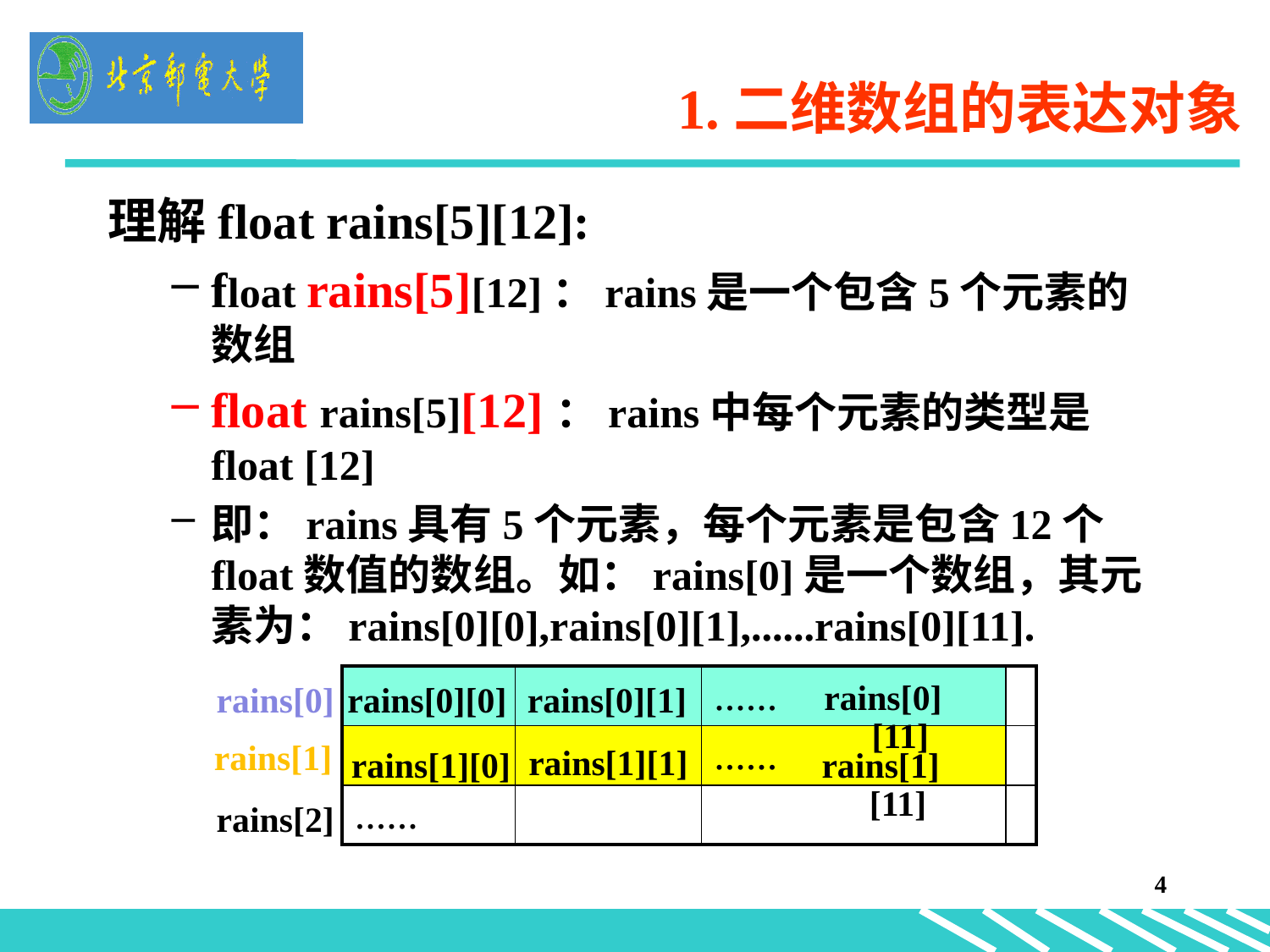

# 1.二维数组的表达对象
理解float rains[5][12]:
float rains[5][12]：rains是一个包含5个元素的数组
float rains[5][12]：rains中每个元素的类型是float [12]
即：rains具有5个元素，每个元素是包含12个float数值的数组。如：rains[0]是一个数组，其元素为：rains[0][0],rains[0][1],......rains[0][11].

|  |  | ...... |  |
| --- | --- | --- | --- |
|  |  | ...... |  |
| ...... |  |  |  |
rains[0][11]
rains[0][0]
rains[0][1]
rains[0]
rains[1]
rains[1][1]
rains[1][11]
rains[1][0]
rains[2]
4